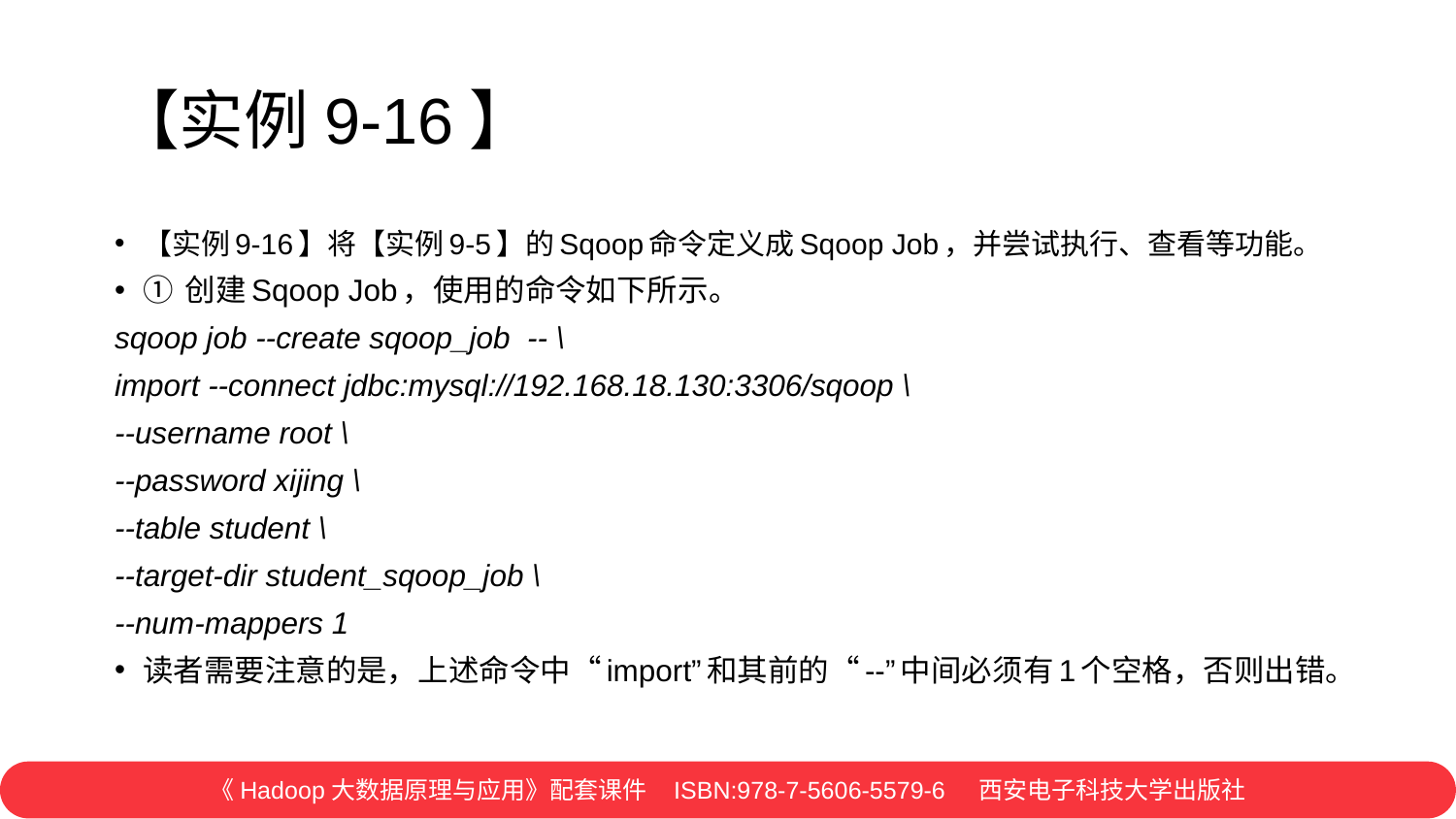

# 【实例9-16】
【实例9-16】将【实例9-5】的Sqoop命令定义成Sqoop Job，并尝试执行、查看等功能。
① 创建Sqoop Job，使用的命令如下所示。
sqoop job --create sqoop_job  -- \
import --connect jdbc:mysql://192.168.18.130:3306/sqoop \
--username root \
--password xijing \
--table student \
--target-dir student_sqoop_job \
--num-mappers 1
读者需要注意的是，上述命令中“import”和其前的“--”中间必须有1个空格，否则出错。